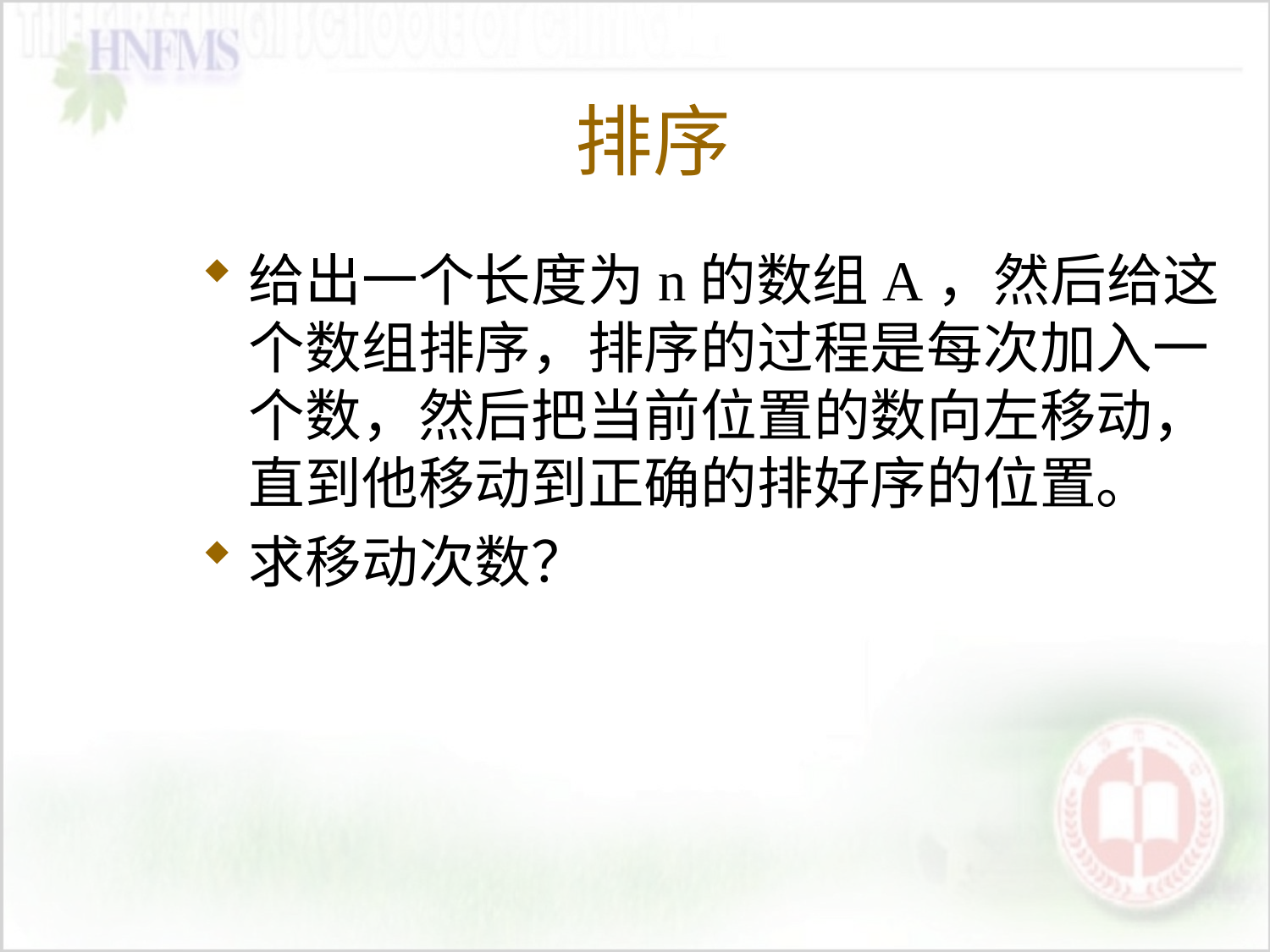

# 排序
给出一个长度为n的数组A，然后给这个数组排序，排序的过程是每次加入一个数，然后把当前位置的数向左移动，直到他移动到正确的排好序的位置。
求移动次数？